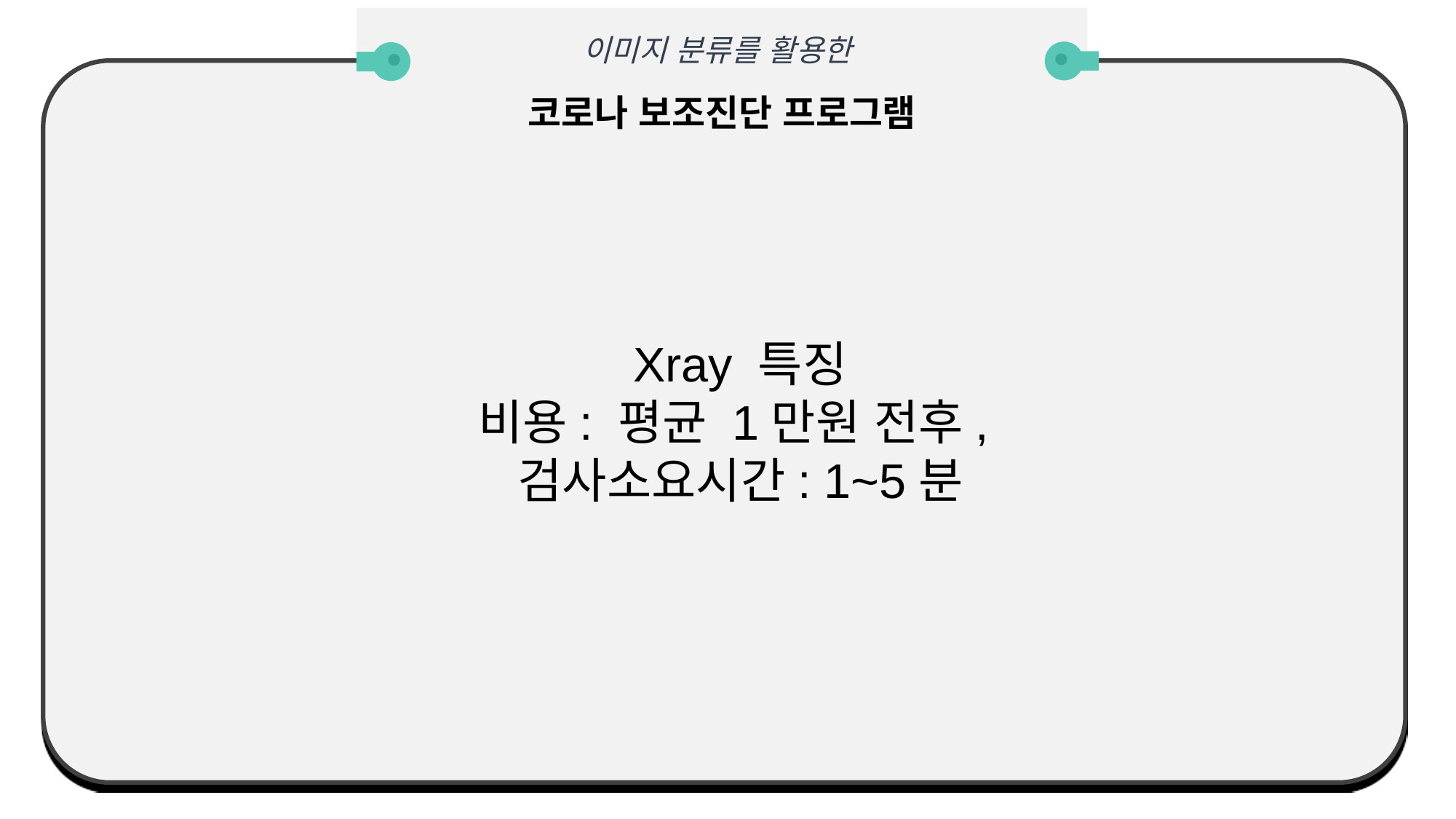

이미지 분류를 활용한
코로나 보조진단 프로그램

Xray 특징
비용: 평균 1만원 전후,
검사소요시간: 1~5분